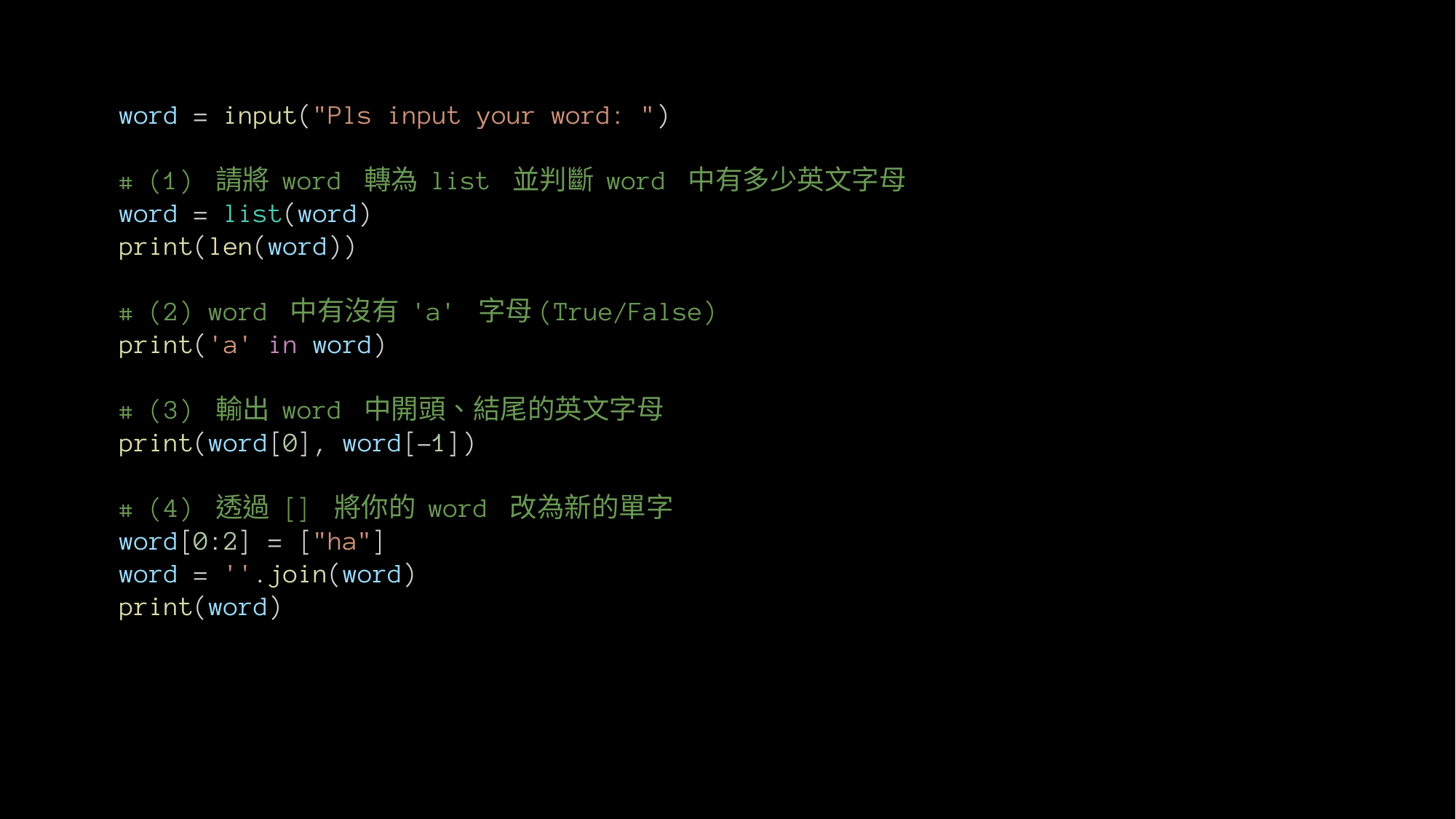

word = input("Pls input your word: ")
# (1) 請將 word 轉為 list 並判斷 word 中有多少英文字母
word = list(word)
print(len(word))
# (2) word 中有沒有 'a' 字母(True/False)
print('a' in word)
# (3) 輸出 word 中開頭、結尾的英文字母
print(word[0], word[-1])
# (4) 透過 [] 將你的 word 改為新的單字
word[0:2] = ["ha"]
word = ''.join(word)
print(word)